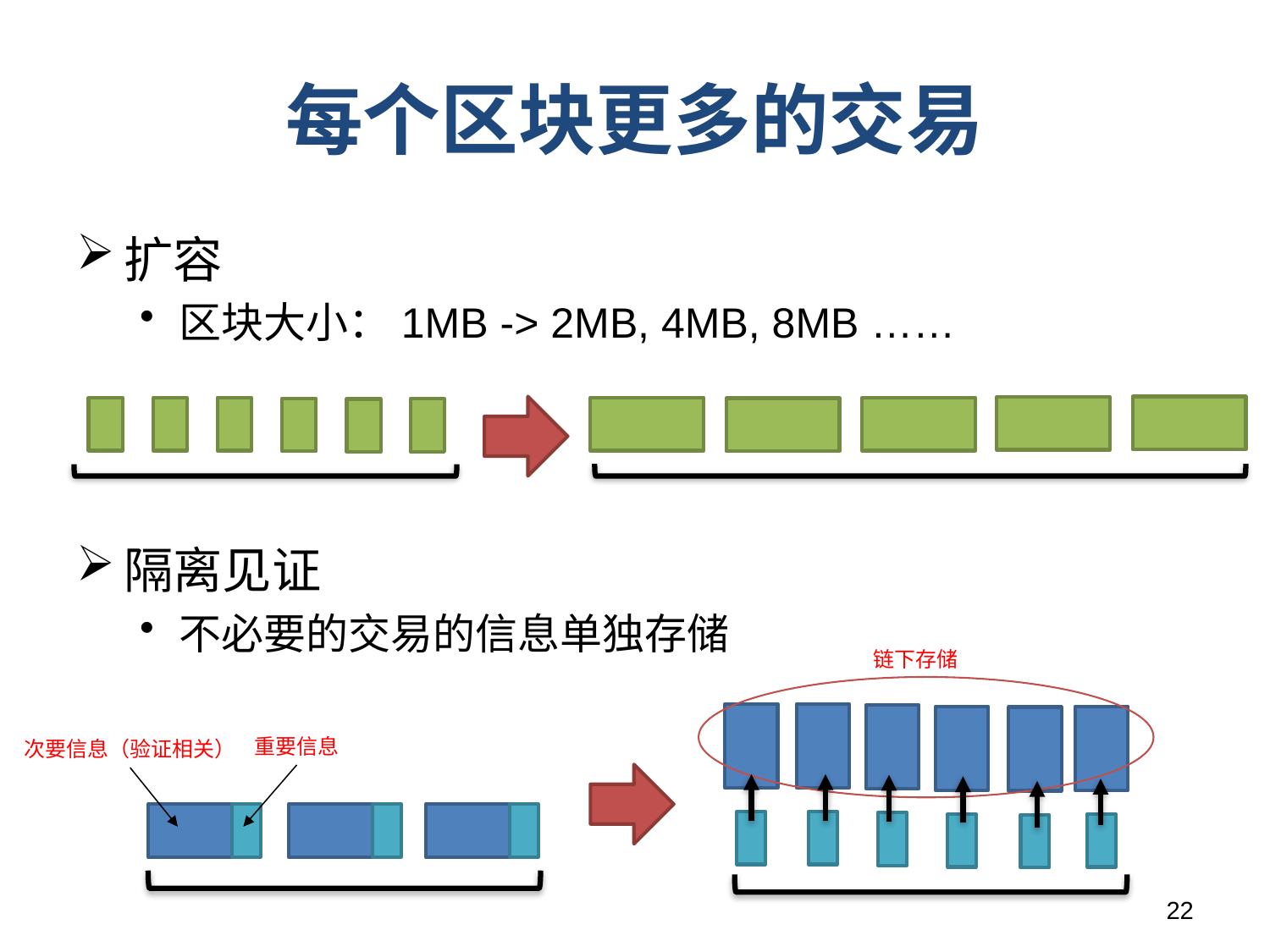

# 每个区块更多的交易

扩容
区块大小：1MB -> 2MB, 4MB, 8MB ……

隔离见证
不必要的交易的信息单独存储

链下存储

重要信息
次要信息（验证相关）

22